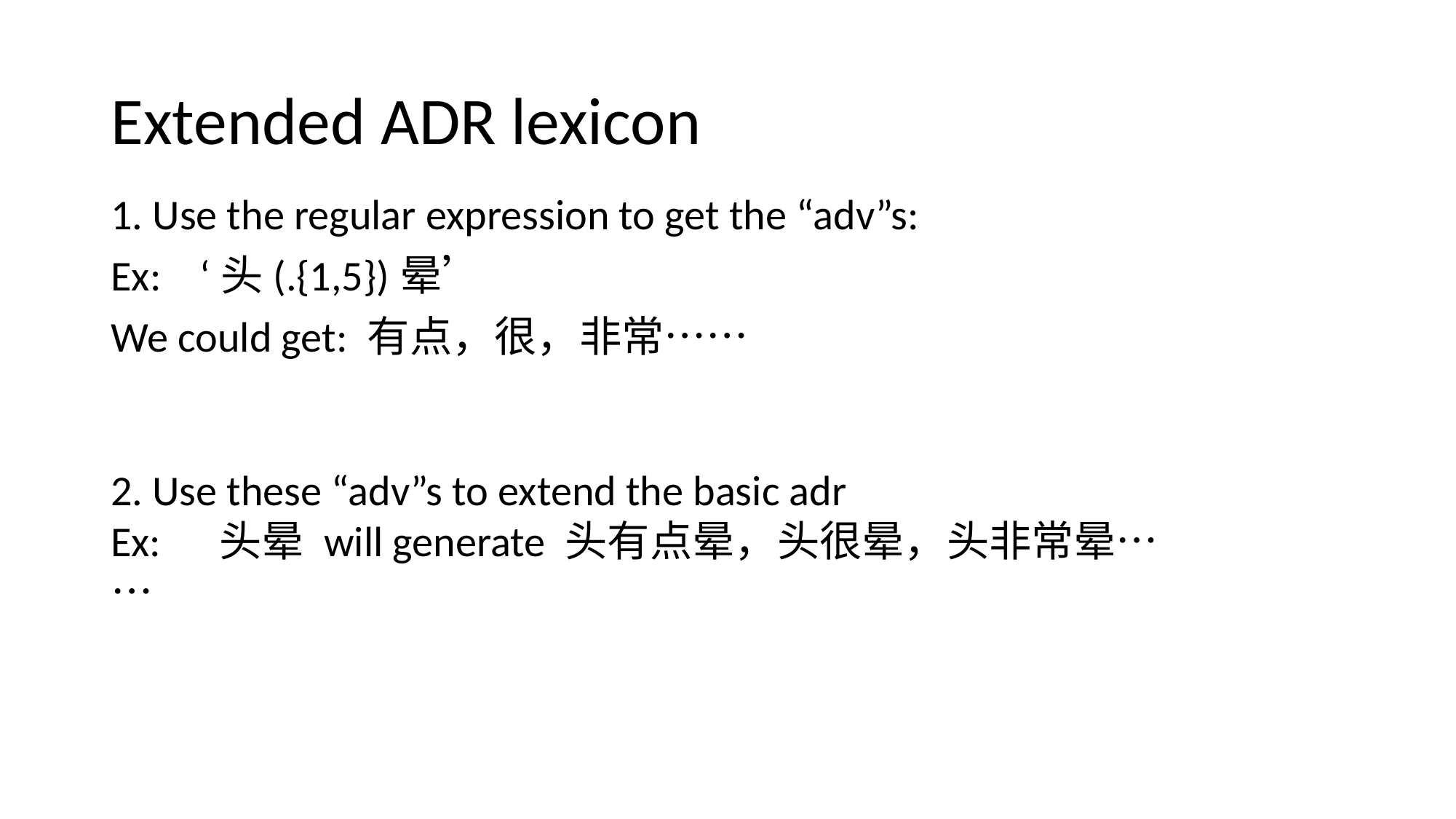

# Extended ADR lexicon
1. Use the regular expression to get the “adv”s:
Ex:    ‘头(.{1,5})晕’
We could get: 有点，很，非常……
2. Use these “adv”s to extend the basic adr
Ex:     头晕 will generate 头有点晕，头很晕，头非常晕……